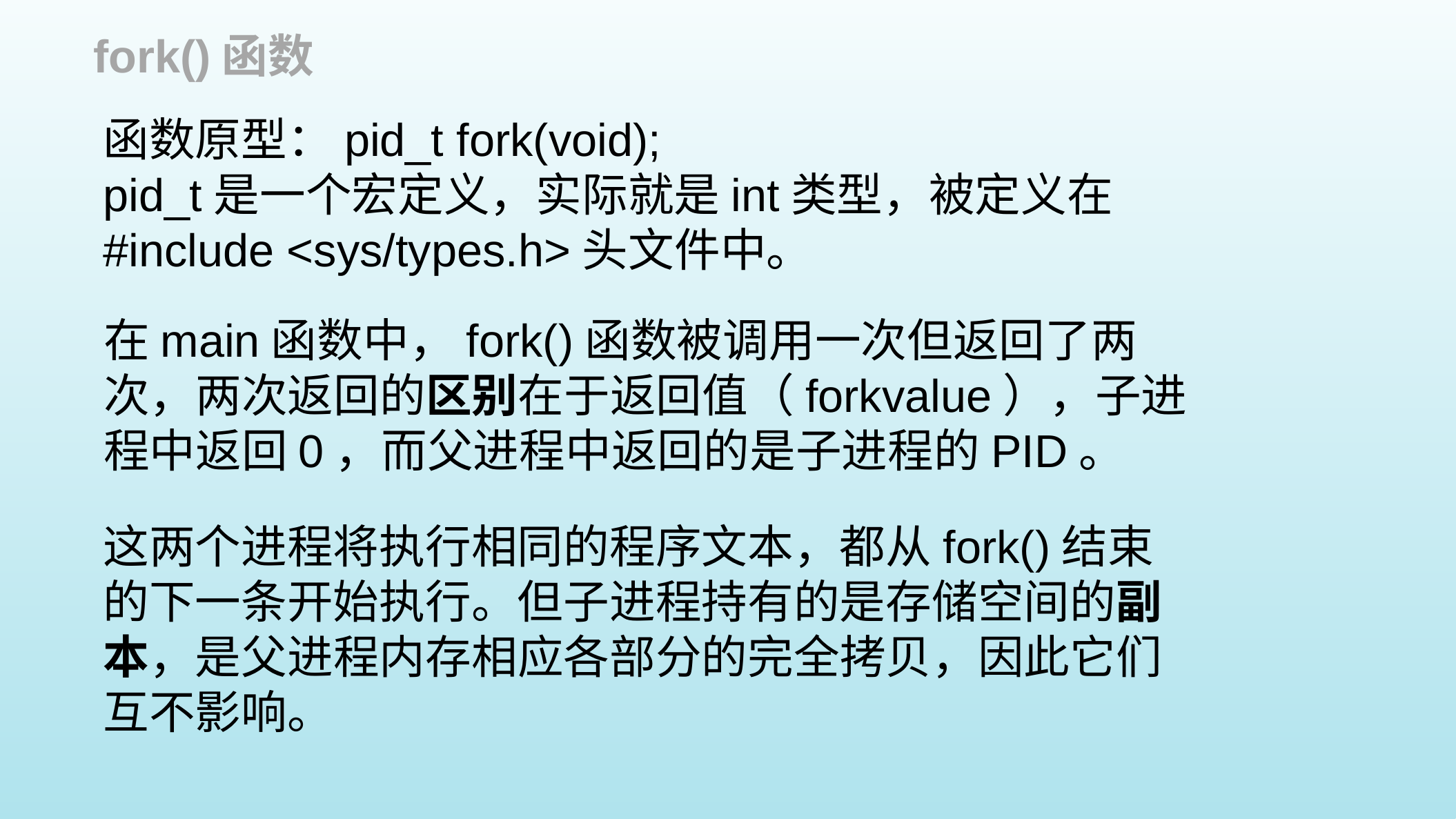

fork()函数
函数原型：pid_t fork(void);
pid_t是一个宏定义，实际就是int类型，被定义在
#include <sys/types.h>头文件中。
在main函数中，fork()函数被调用一次但返回了两次，两次返回的区别在于返回值（forkvalue），子进程中返回0，而父进程中返回的是子进程的PID。
这两个进程将执行相同的程序文本，都从fork()结束的下一条开始执行。但子进程持有的是存储空间的副本，是父进程内存相应各部分的完全拷贝，因此它们互不影响。